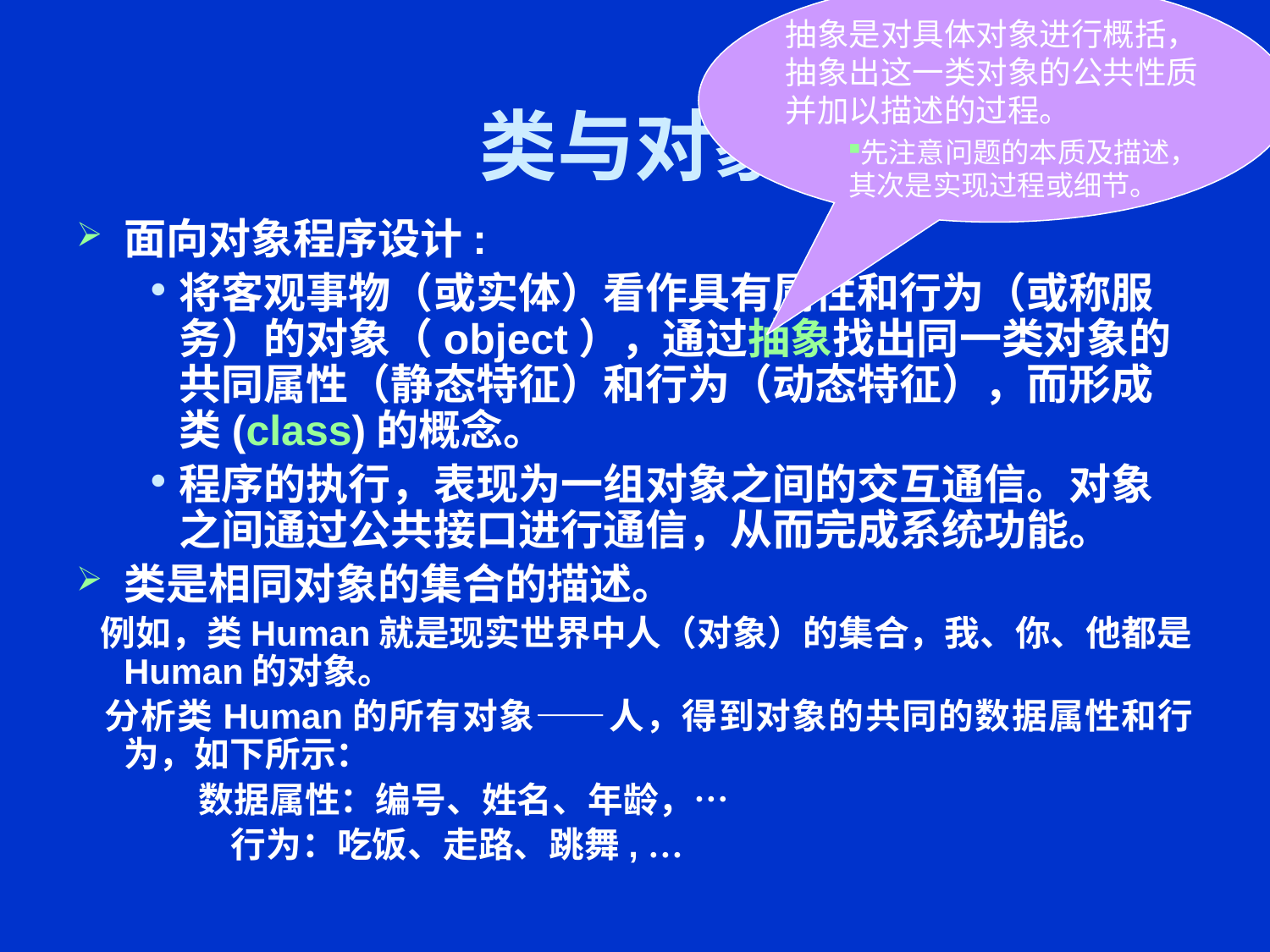

抽象是对具体对象进行概括，抽象出这一类对象的公共性质并加以描述的过程。
先注意问题的本质及描述，其次是实现过程或细节。
# 类与对象
面向对象程序设计:
将客观事物（或实体）看作具有属性和行为（或称服务）的对象（object），通过抽象找出同一类对象的共同属性（静态特征）和行为（动态特征），而形成类(class)的概念。
程序的执行，表现为一组对象之间的交互通信。对象之间通过公共接口进行通信，从而完成系统功能。
类是相同对象的集合的描述。
  例如，类Human就是现实世界中人（对象）的集合，我、你、他都是Human的对象。
  分析类Human的所有对象——人，得到对象的共同的数据属性和行为，如下所示：
     数据属性：编号、姓名、年龄，…
         行为：吃饭、走路、跳舞, …